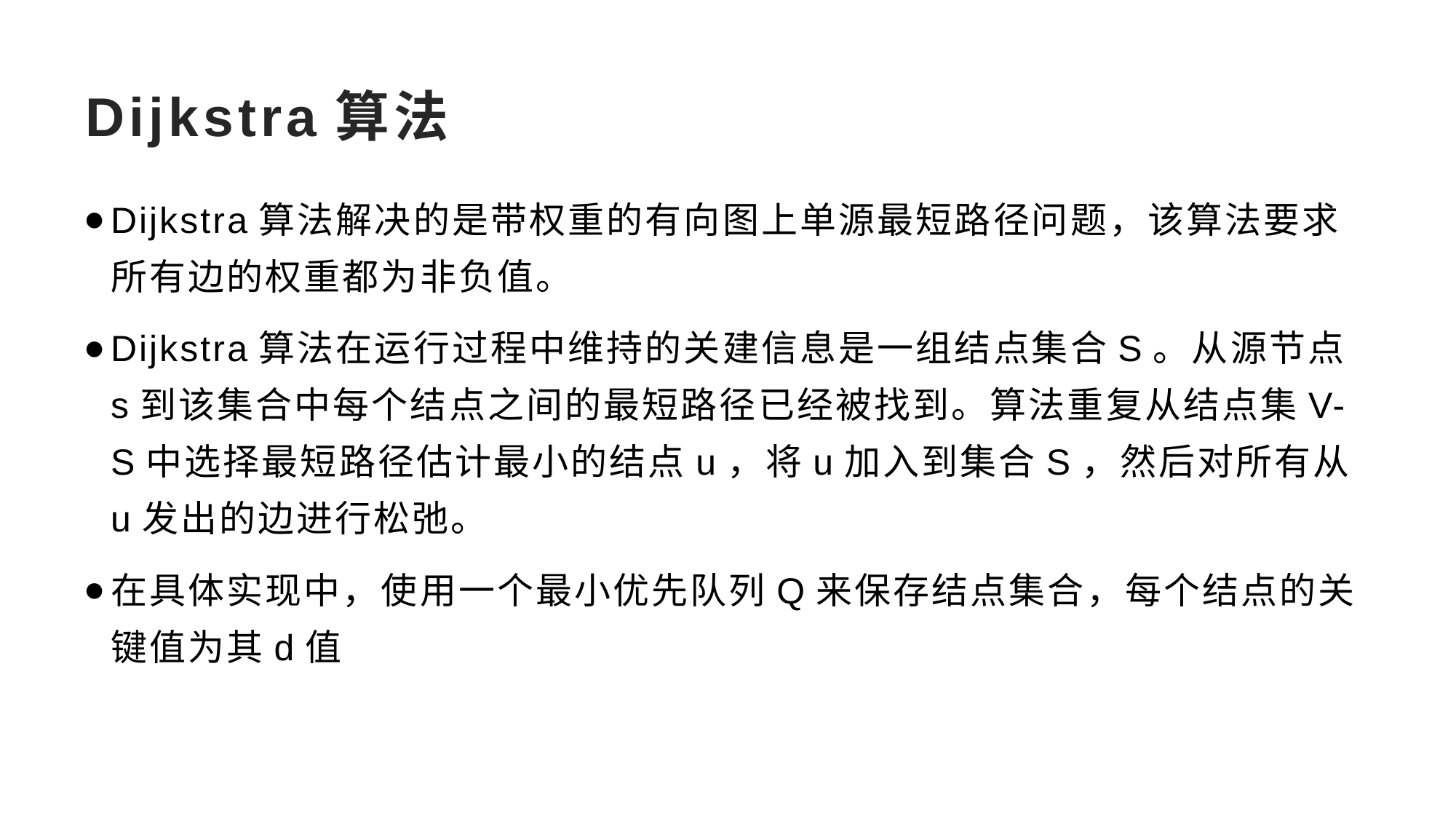

# Dijkstra算法
Dijkstra算法解决的是带权重的有向图上单源最短路径问题，该算法要求所有边的权重都为非负值。
Dijkstra算法在运行过程中维持的关建信息是一组结点集合S。从源节点s到该集合中每个结点之间的最短路径已经被找到。算法重复从结点集V-S中选择最短路径估计最小的结点u，将u加入到集合S，然后对所有从u发出的边进行松弛。
在具体实现中，使用一个最小优先队列Q来保存结点集合，每个结点的关键值为其d值